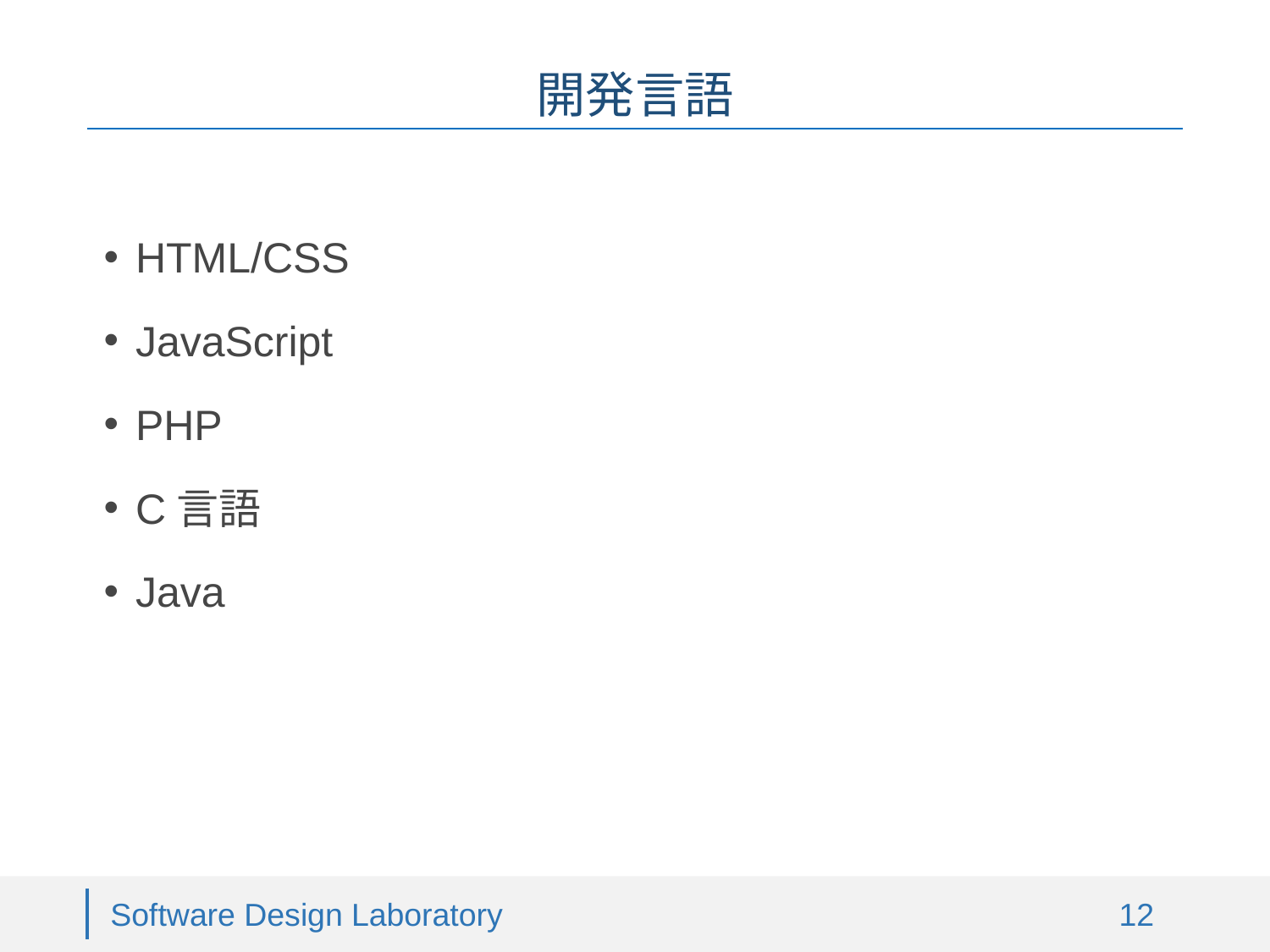

# 開発言語
HTML/CSS
JavaScript
PHP
C言語
Java